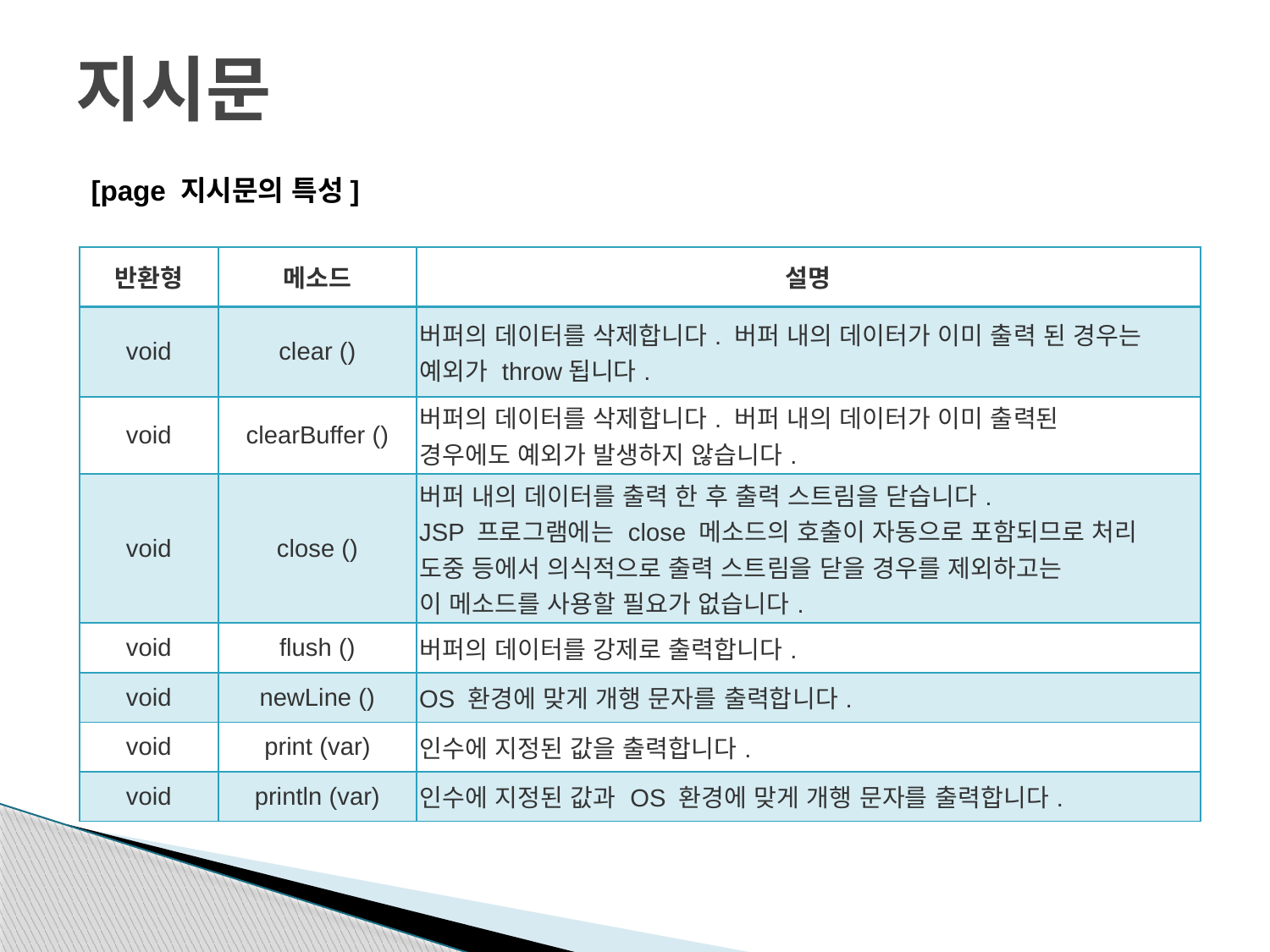

# 지시문
[page 지시문의 특성]

| 반환형 | 메소드 | 설명 |
| --- | --- | --- |
| void | clear () | 버퍼의 데이터를 삭제합니다. 버퍼 내의 데이터가 이미 출력 된 경우는 예외가 throw됩니다. |
| void | clearBuffer () | 버퍼의 데이터를 삭제합니다. 버퍼 내의 데이터가 이미 출력된 경우에도 예외가 발생하지 않습니다. |
| void | close () | 버퍼 내의 데이터를 출력 한 후 출력 스트림을 닫습니다.  JSP 프로그램에는 close 메소드의 호출이 자동으로 포함되므로 처리 도중 등에서 의식적으로 출력 스트림을 닫을 경우를 제외하고는 이 메소드를 사용할 필요가 없습니다. |
| void | flush () | 버퍼의 데이터를 강제로 출력합니다. |
| void | newLine () | OS 환경에 맞게 개행 문자를 출력합니다. |
| void | print (var) | 인수에 지정된 값을 출력합니다. |
| void | println (var) | 인수에 지정된 값과 OS 환경에 맞게 개행 문자를 출력합니다. |